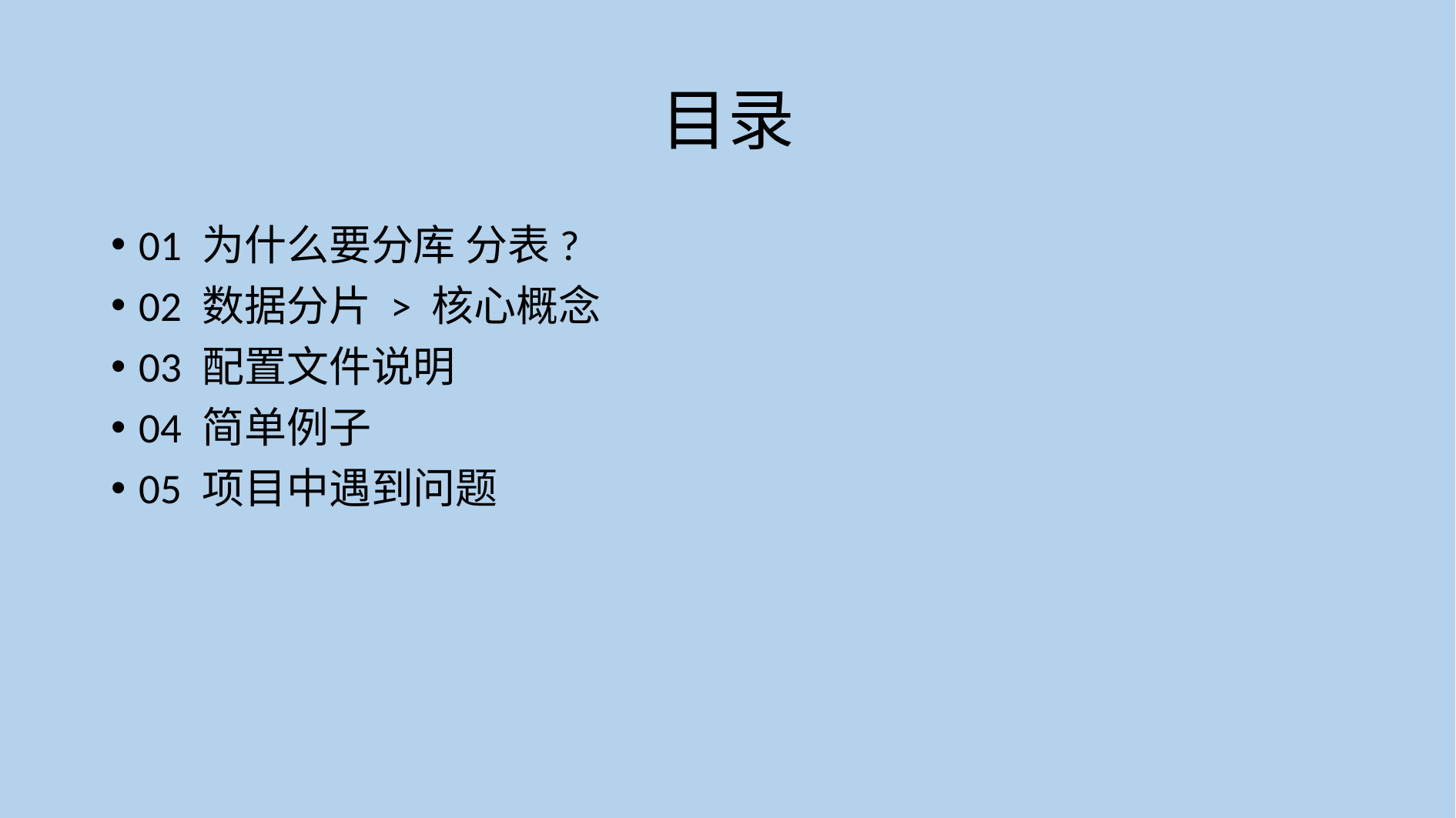

# 目录
01 为什么要分库 分表?
02 数据分片 > 核心概念
03 配置文件说明
04 简单例子
05 项目中遇到问题

3